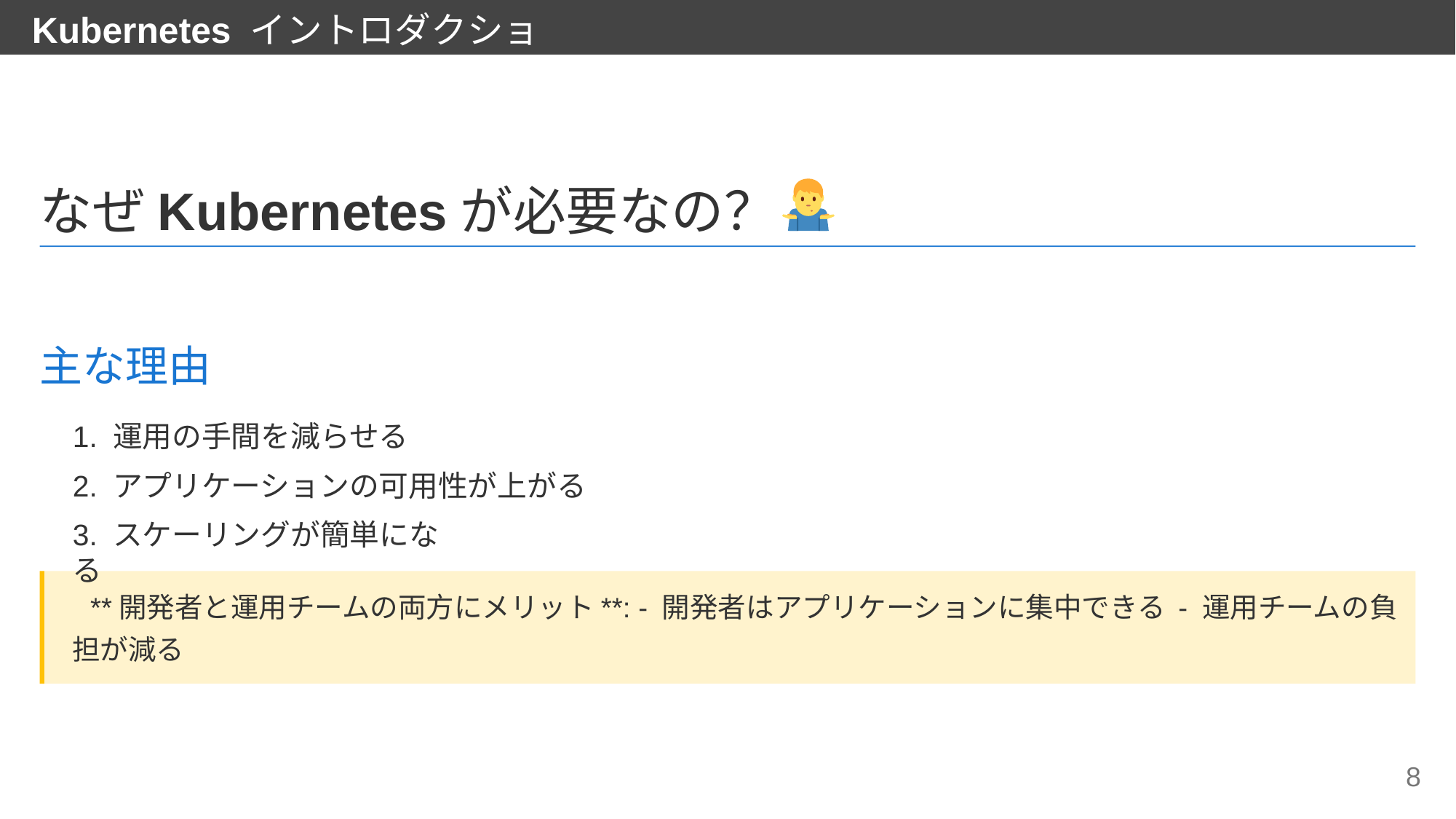

Kubernetes イントロダクション
なぜKubernetesが必要なの？

主な理由
1. 運⽤の⼿間を減らせる
2. アプリケーションの可⽤性が上がる
3. スケーリングが簡単になる

 **開発者と運⽤チームの両⽅にメリット**: - 開発者はアプリケーションに集中できる - 運⽤チームの負
担が減る
8